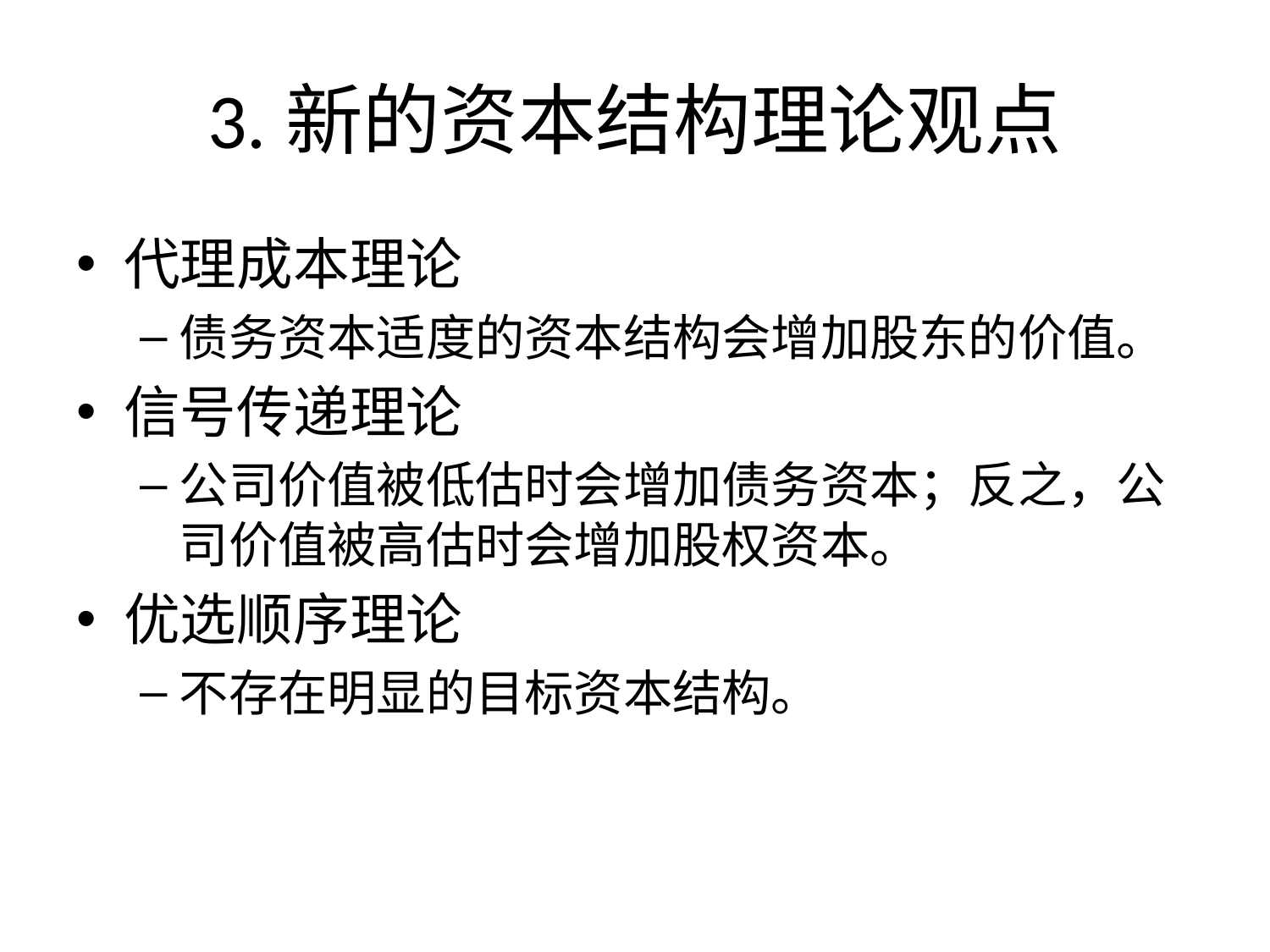

3.新的资本结构理论观点
代理成本理论
债务资本适度的资本结构会增加股东的价值。
信号传递理论
公司价值被低估时会增加债务资本；反之，公司价值被高估时会增加股权资本。
优选顺序理论
不存在明显的目标资本结构。